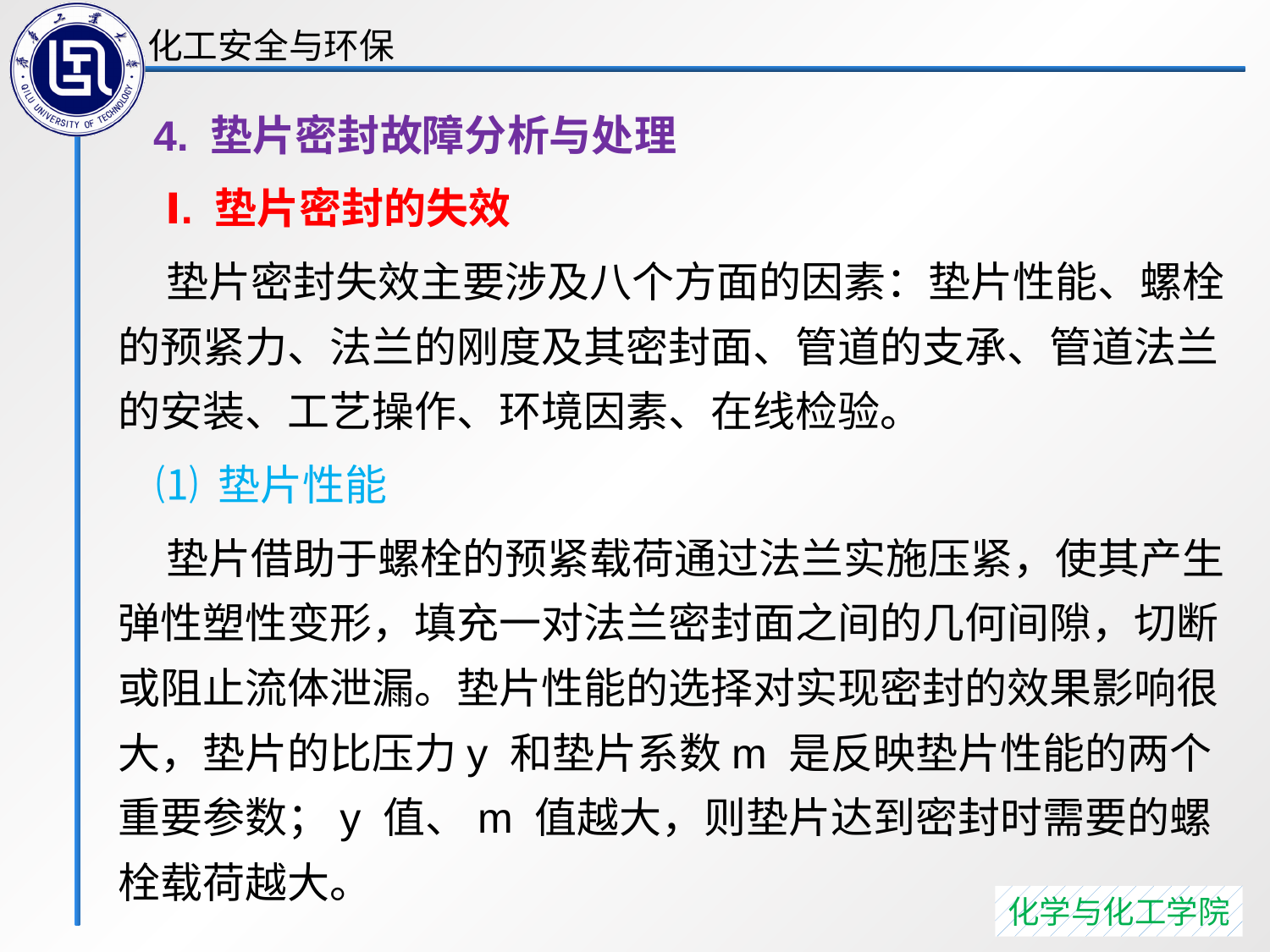

4. 垫片密封故障分析与处理
    Ⅰ. 垫片密封的失效
    垫片密封失效主要涉及八个方面的因素：垫片性能、螺栓的预紧力、法兰的刚度及其密封面、管道的支承、管道法兰的安装、工艺操作、环境因素、在线检验。
    ⑴ 垫片性能
    垫片借助于螺栓的预紧载荷通过法兰实施压紧，使其产生弹性塑性变形，填充一对法兰密封面之间的几何间隙，切断或阻止流体泄漏。垫片性能的选择对实现密封的效果影响很大，垫片的比压力y 和垫片系数m 是反映垫片性能的两个重要参数；y 值、m 值越大，则垫片达到密封时需要的螺栓载荷越大。